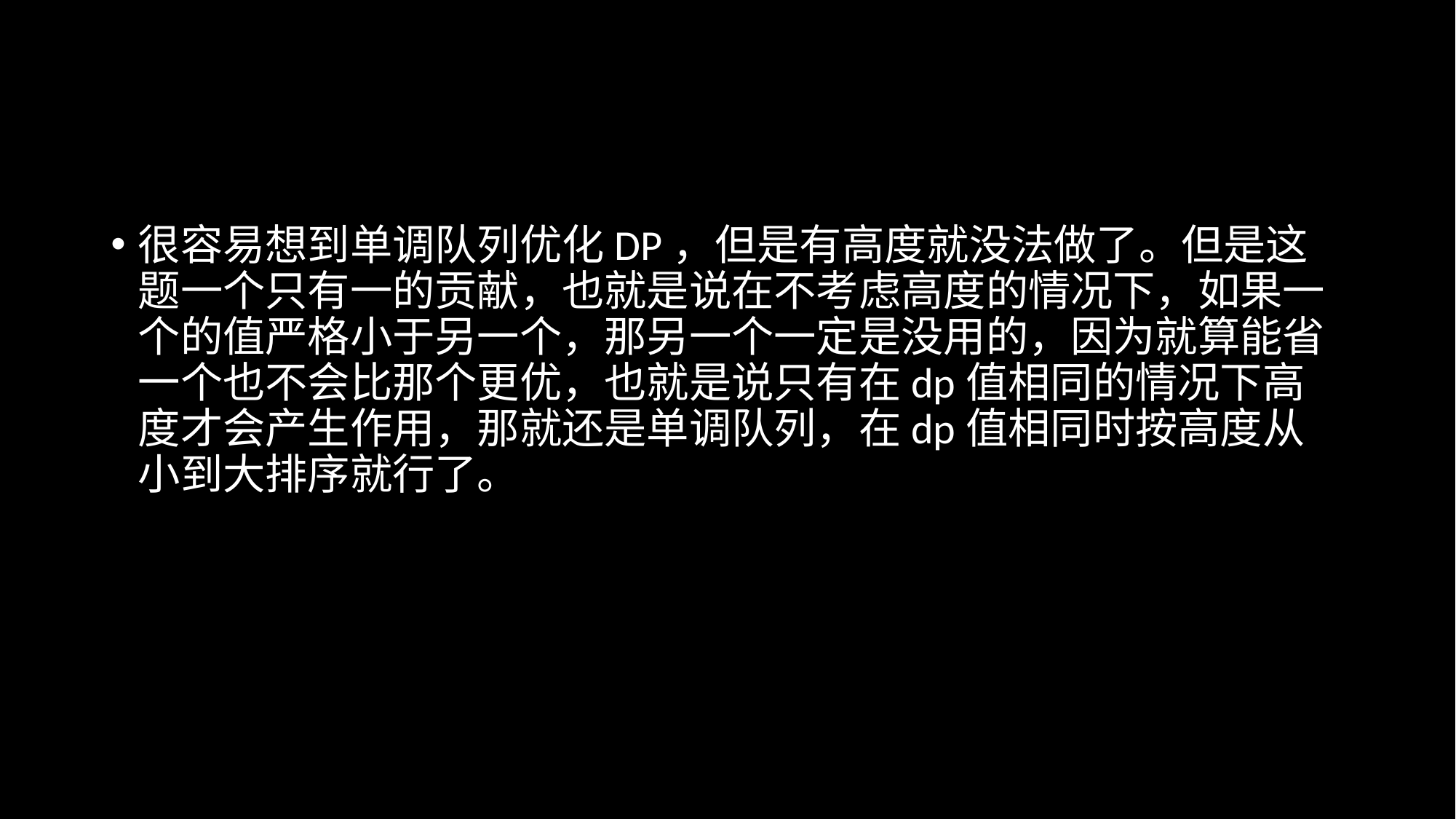

#
很容易想到单调队列优化DP，但是有高度就没法做了。但是这题一个只有一的贡献，也就是说在不考虑高度的情况下，如果一个的值严格小于另一个，那另一个一定是没用的，因为就算能省一个也不会比那个更优，也就是说只有在dp值相同的情况下高度才会产生作用，那就还是单调队列，在dp值相同时按高度从小到大排序就行了。